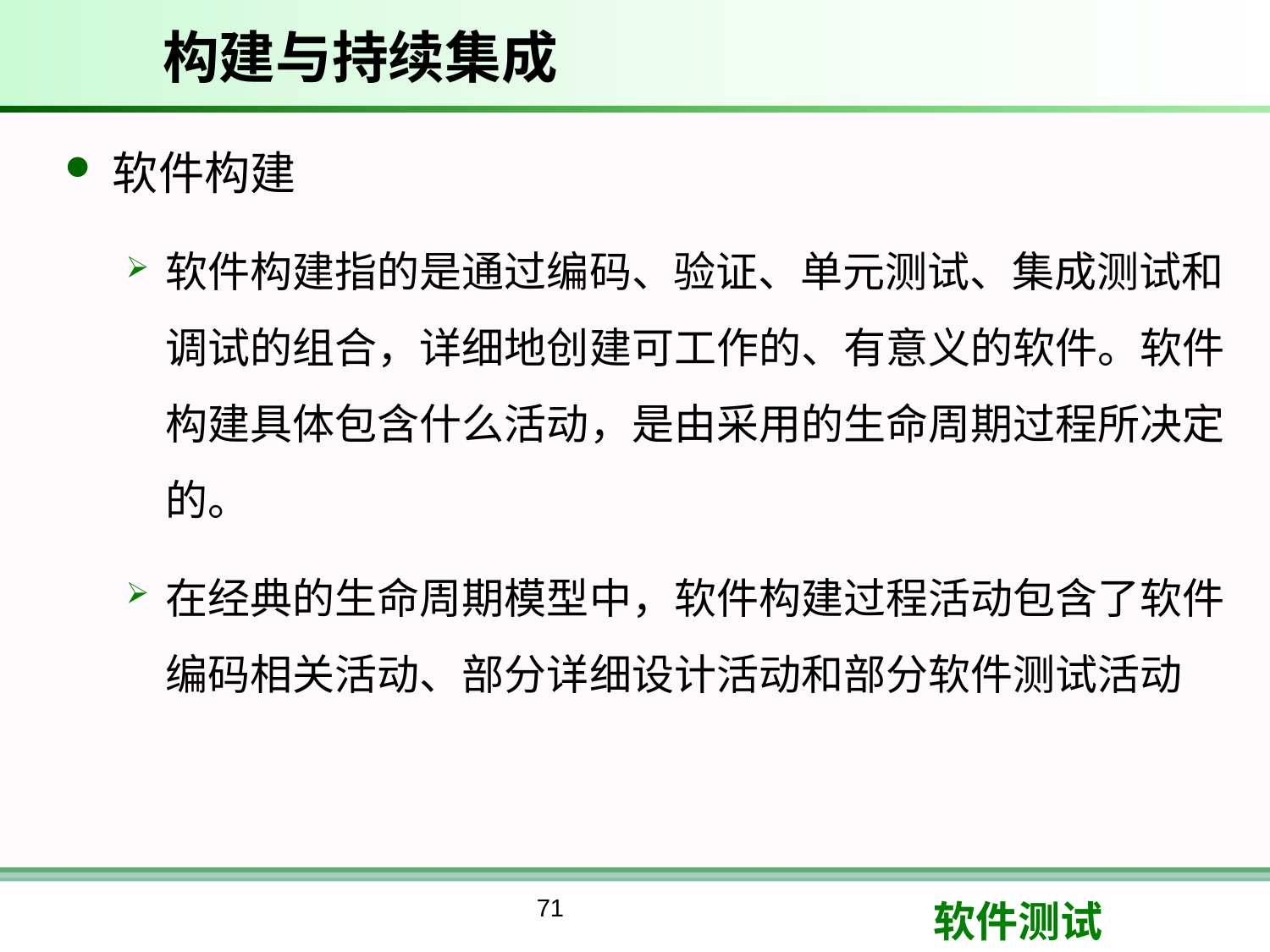

# 构建与持续集成
软件构建
软件构建指的是通过编码、验证、单元测试、集成测试和调试的组合，详细地创建可工作的、有意义的软件。软件构建具体包含什么活动，是由采用的生命周期过程所决定的。
在经典的生命周期模型中，软件构建过程活动包含了软件编码相关活动、部分详细设计活动和部分软件测试活动

71